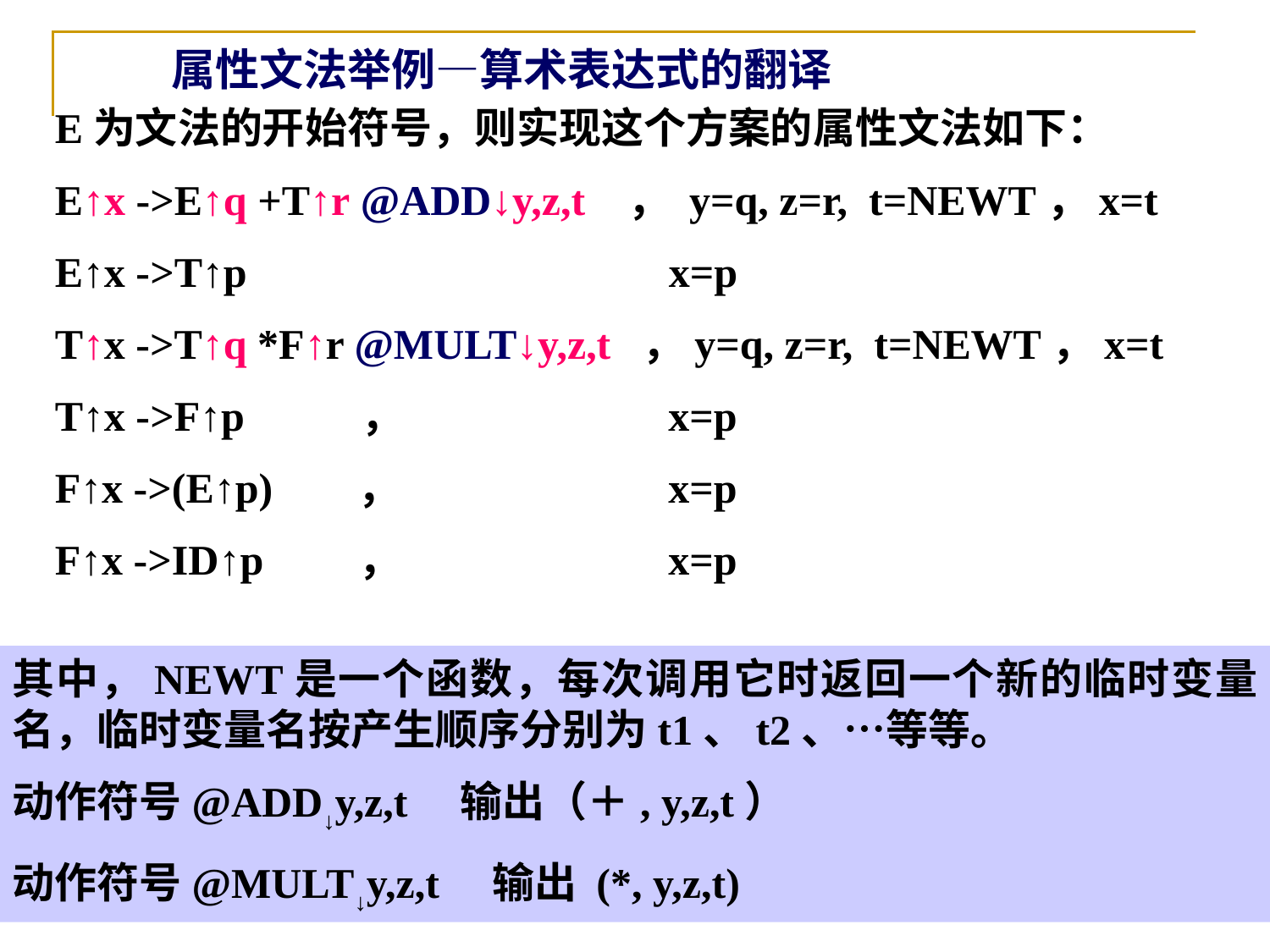

# 属性文法举例—算术表达式的翻译
E为文法的开始符号，则实现这个方案的属性文法如下：
E↑x ->E↑q +T↑r @ADD↓y,z,t   ， y=q, z=r,  t=NEWT，x=t
E↑x ->T↑p          		          x=p
T↑x ->T↑q *F↑r @MULT↓y,z,t  ，y=q, z=r,  t=NEWT，x=t
T↑x ->F↑p          ，  		          x=p
F↑x ->(E↑p)       ，  		          x=p
F↑x ->ID↑p        ，  		          x=p
其中，NEWT是一个函数，每次调用它时返回一个新的临时变量名，临时变量名按产生顺序分别为t1、t2、…等等。
动作符号@ADD↓y,z,t    输出（＋, y,z,t）
动作符号@MULT↓y,z,t    输出 (*, y,z,t)
43